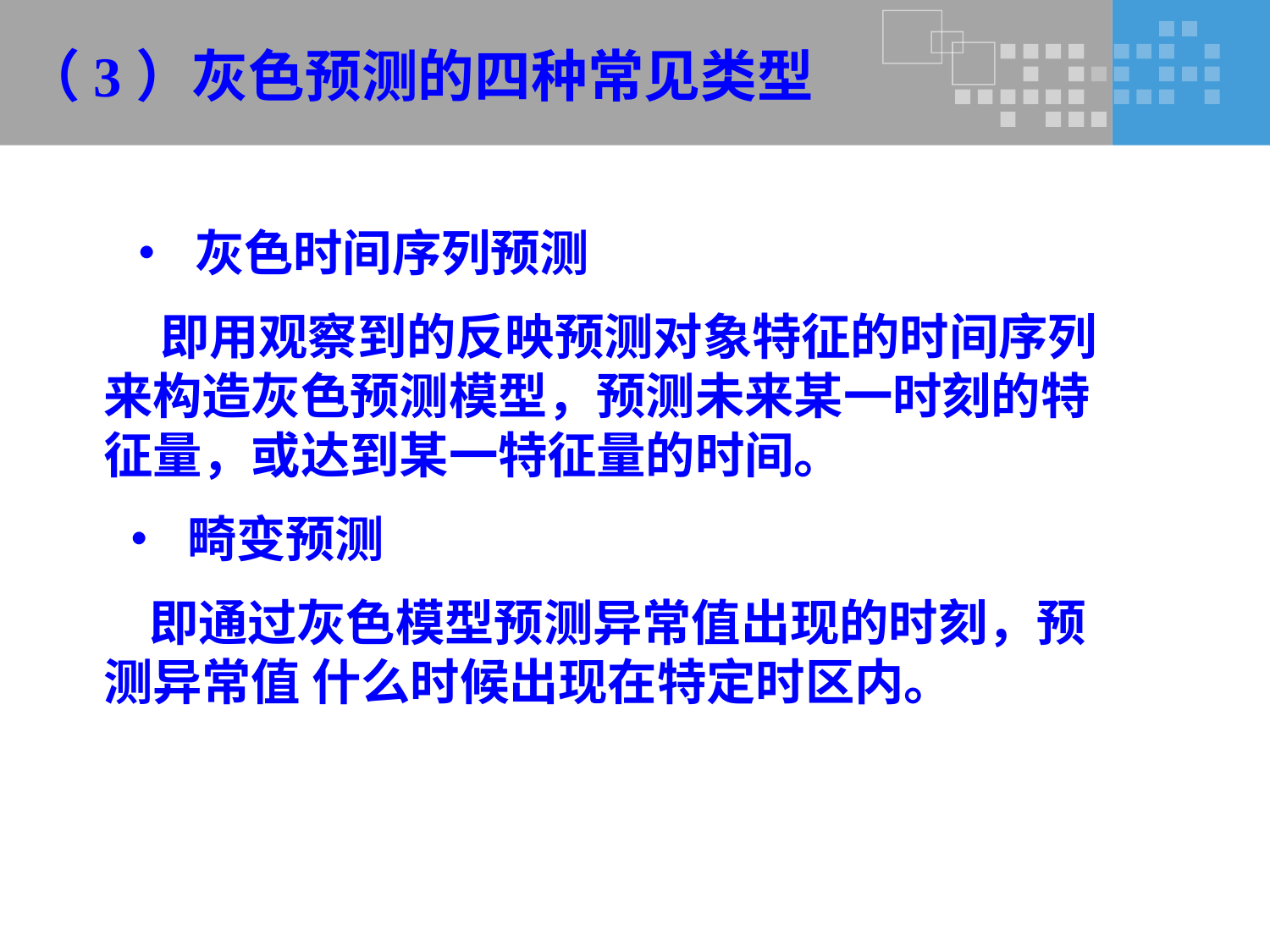

（3）灰色预测的四种常见类型
  • 灰色时间序列预测
    即用观察到的反映预测对象特征的时间序列来构造灰色预测模型，预测未来某一时刻的特征量，或达到某一特征量的时间。
 • 畸变预测
   即通过灰色模型预测异常值出现的时刻，预测异常值 什么时候出现在特定时区内。